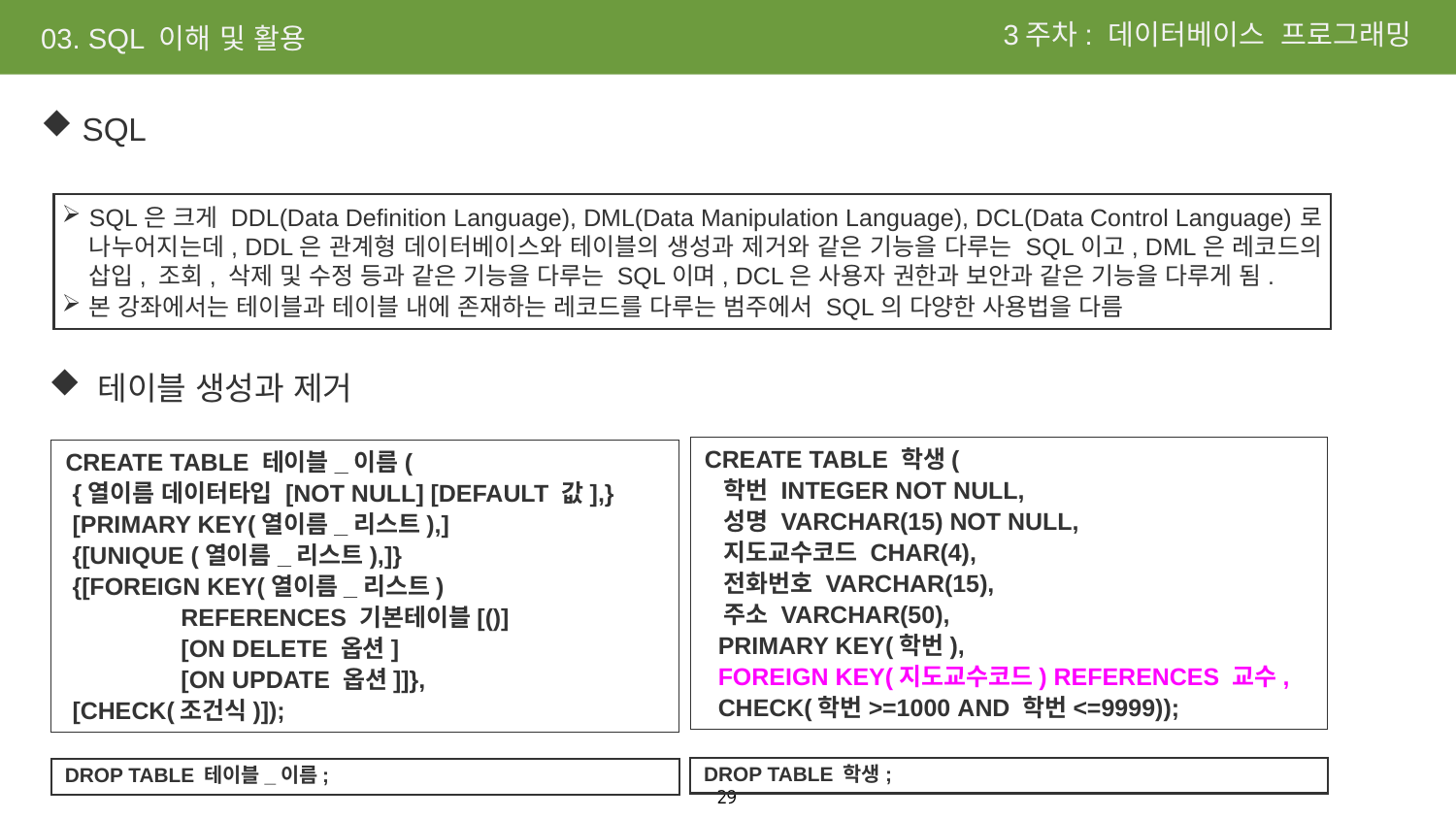

3주차: 데이터베이스  프로그래밍
03. SQL 이해 및 활용
 SQL
SQL은 크게 DDL(Data Definition Language), DML(Data Manipulation Language), DCL(Data Control Language)로 나누어지는데, DDL은 관계형 데이터베이스와 테이블의 생성과 제거와 같은 기능을 다루는 SQL이고, DML은 레코드의 삽입, 조회, 삭제 및 수정 등과 같은 기능을 다루는 SQL이며, DCL은 사용자 권한과 보안과 같은 기능을 다루게 됨.
본 강좌에서는 테이블과 테이블 내에 존재하는 레코드를 다루는 범주에서 SQL의 다양한 사용법을 다름
 테이블 생성과 제거
CREATE TABLE 학생(
  학번 INTEGER NOT NULL,
  성명 VARCHAR(15) NOT NULL,
  지도교수코드 CHAR(4),
  전화번호 VARCHAR(15),
  주소 VARCHAR(50),
  PRIMARY KEY(학번),
  FOREIGN KEY(지도교수코드) REFERENCES 교수,
  CHECK(학번>=1000 AND 학번<=9999));
CREATE TABLE 테이블_이름(
 {열이름 데이터타입 [NOT NULL] [DEFAULT 값],}
 [PRIMARY KEY(열이름_리스트),]
 {[UNIQUE (열이름_리스트),]}
 {[FOREIGN KEY(열이름_리스트)
                 REFERENCES 기본테이블[()]
                 [ON DELETE 옵션]
                 [ON UPDATE 옵션]]},
 [CHECK(조건식)]);
 DROP TABLE 학생;
 DROP TABLE 테이블_이름;
29